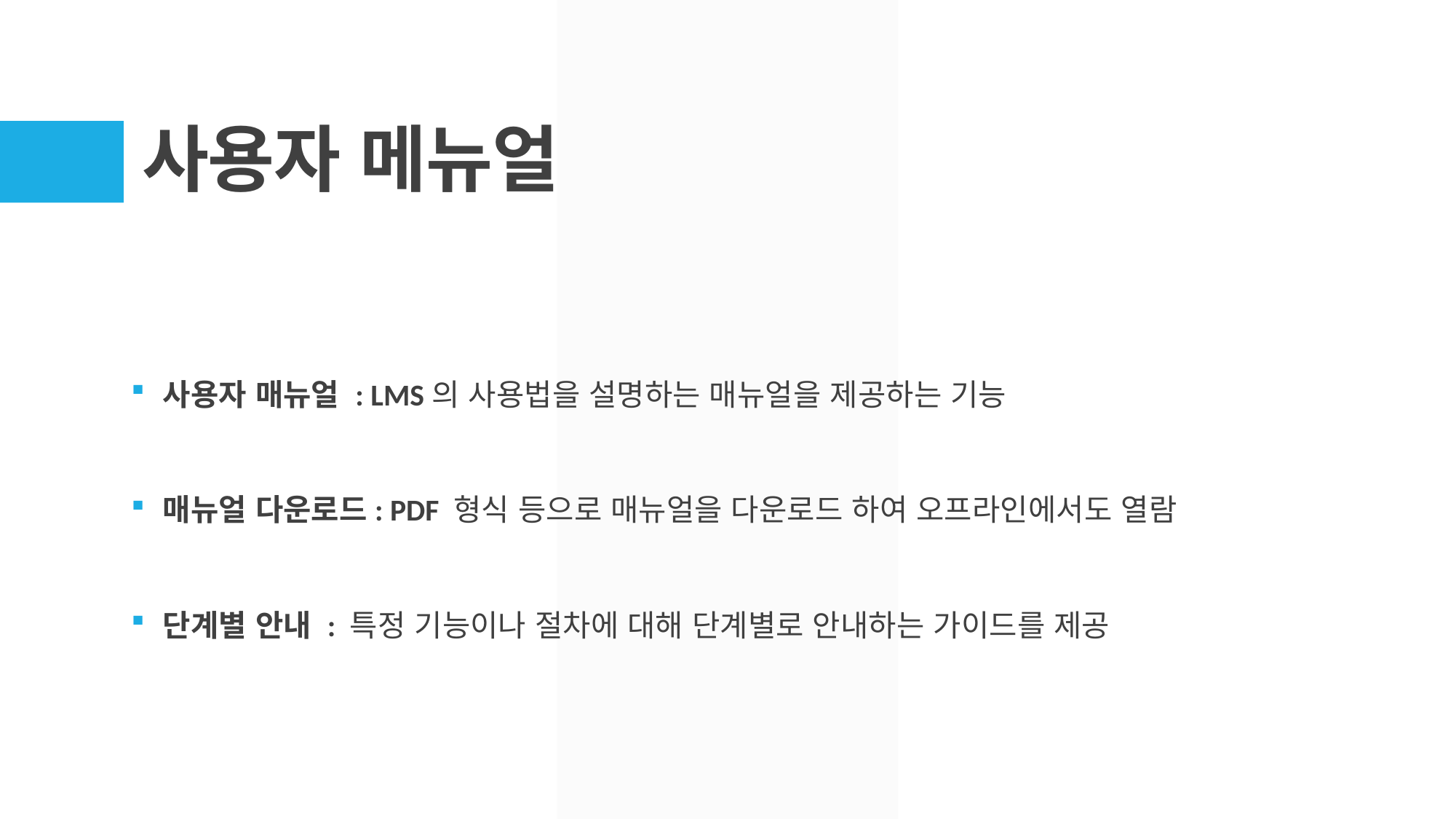

# 사용자 메뉴얼

사용자 매뉴얼 : LMS의 사용법을 설명하는 매뉴얼을 제공하는 기능

매뉴얼 다운로드: PDF 형식 등으로 매뉴얼을 다운로드 하여 오프라인에서도 열람

단계별 안내 : 특정 기능이나 절차에 대해 단계별로 안내하는 가이드를 제공